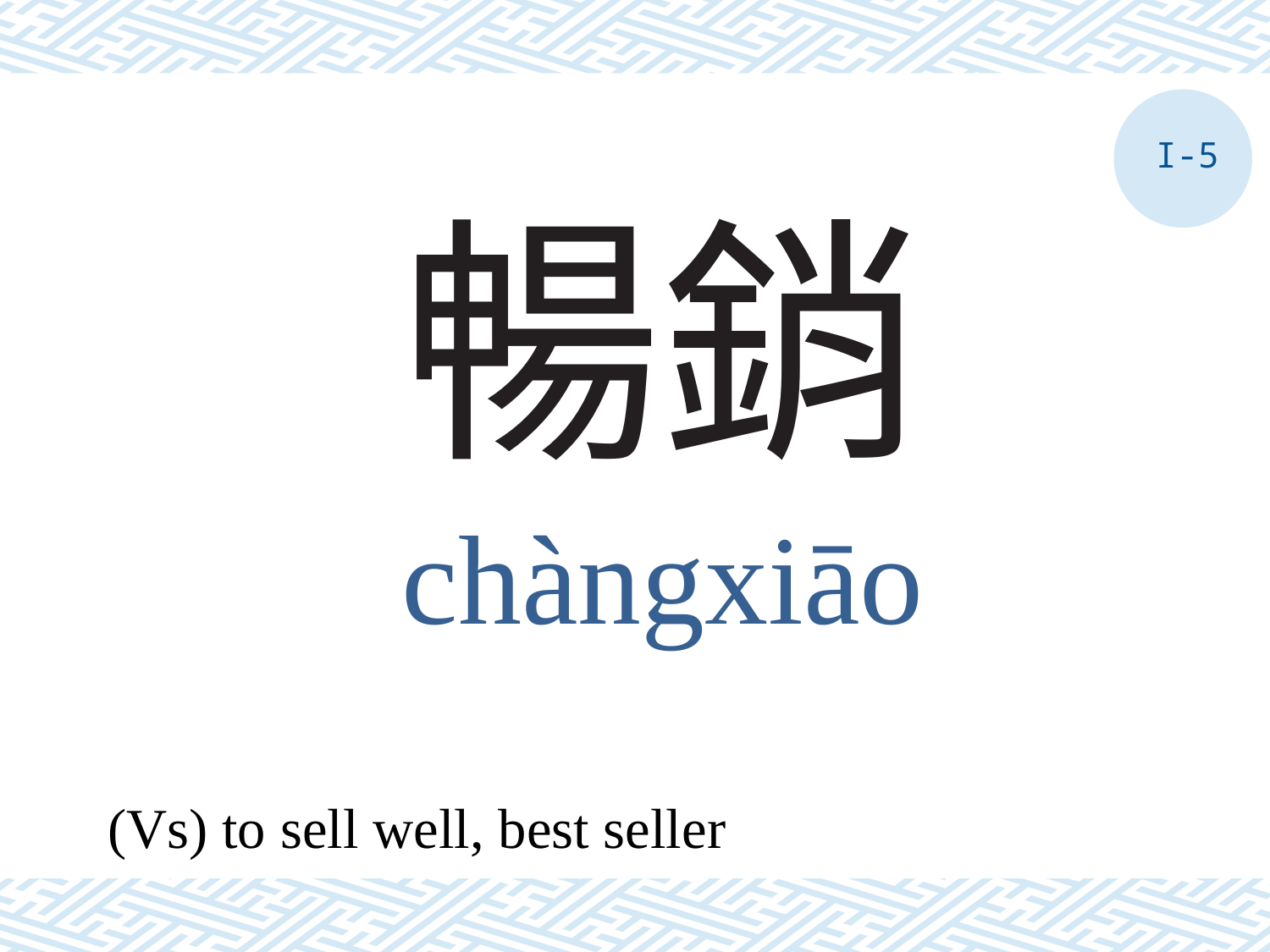

I-5

# 暢銷
chàngxiāo
(Vs) to sell well, best seller